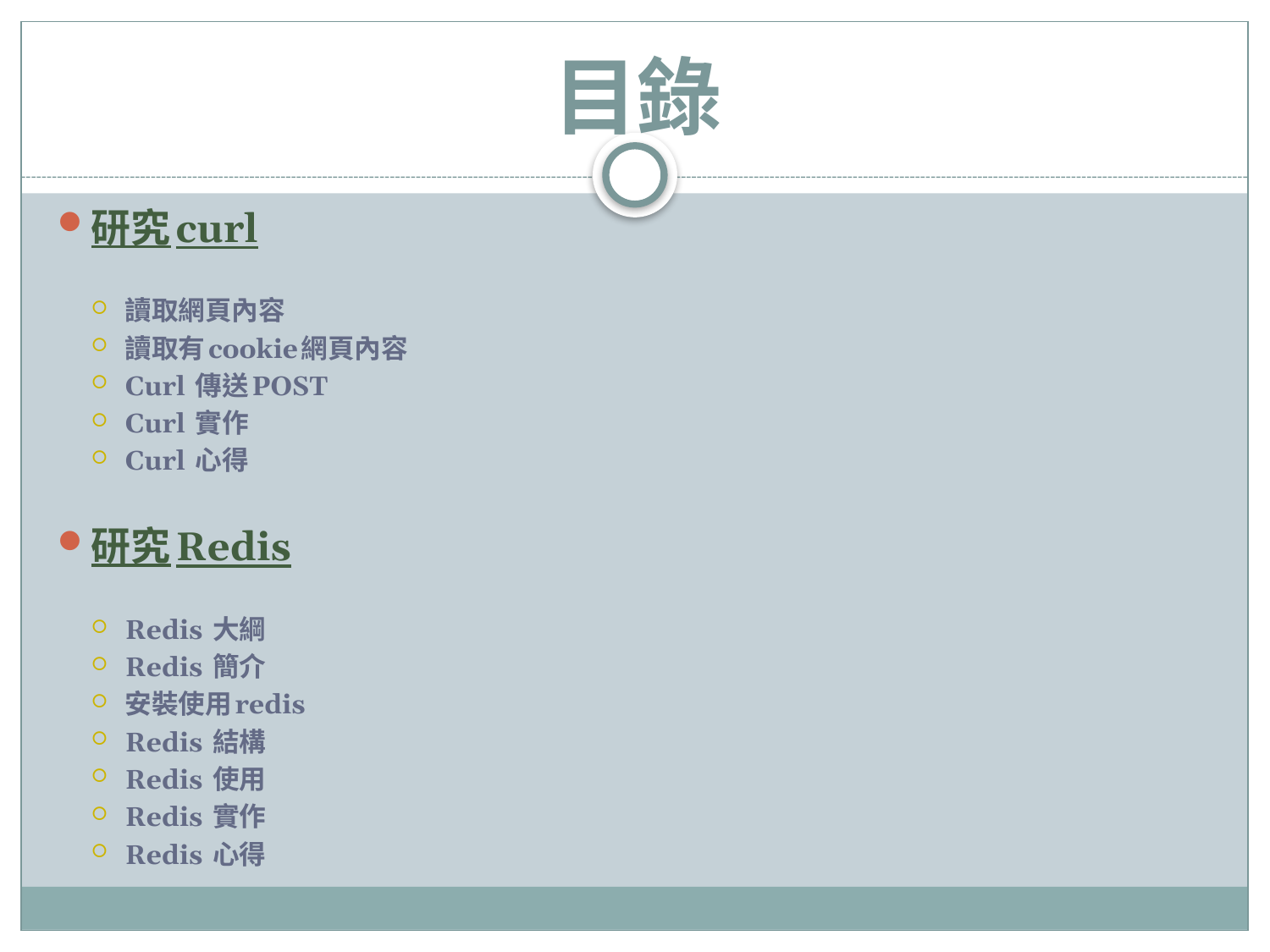

# 目錄
研究curl

讀取網頁內容
讀取有cookie網頁內容
Curl 傳送POST
Curl 實作
Curl 心得

研究Redis

Redis 大綱
Redis 簡介
安裝使用redis
Redis 結構
Redis 使用
Redis 實作
Redis 心得